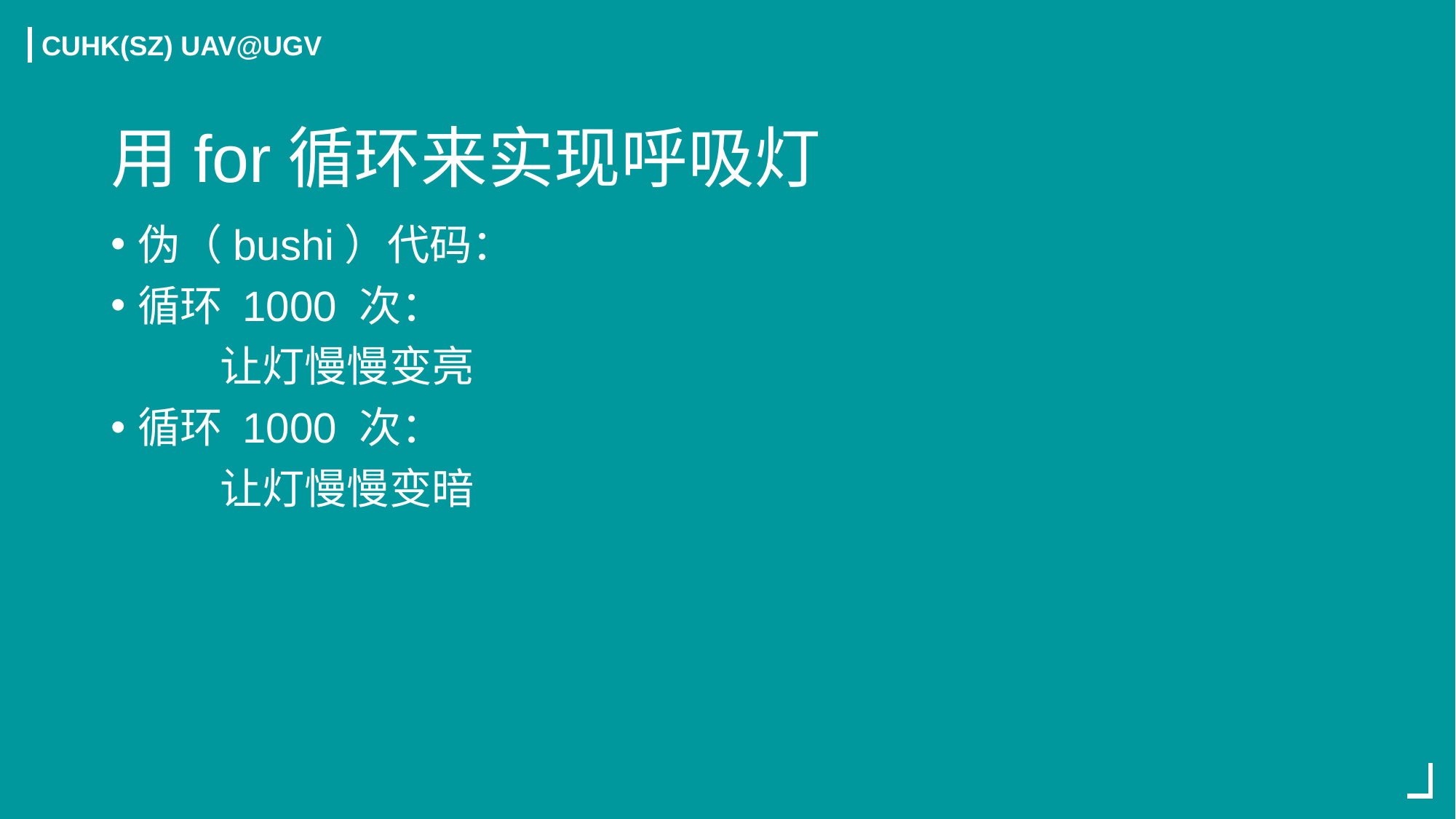

# 用for循环来实现呼吸灯
伪（bushi）代码：
循环 1000 次：
	让灯慢慢变亮
循环 1000 次：
	让灯慢慢变暗